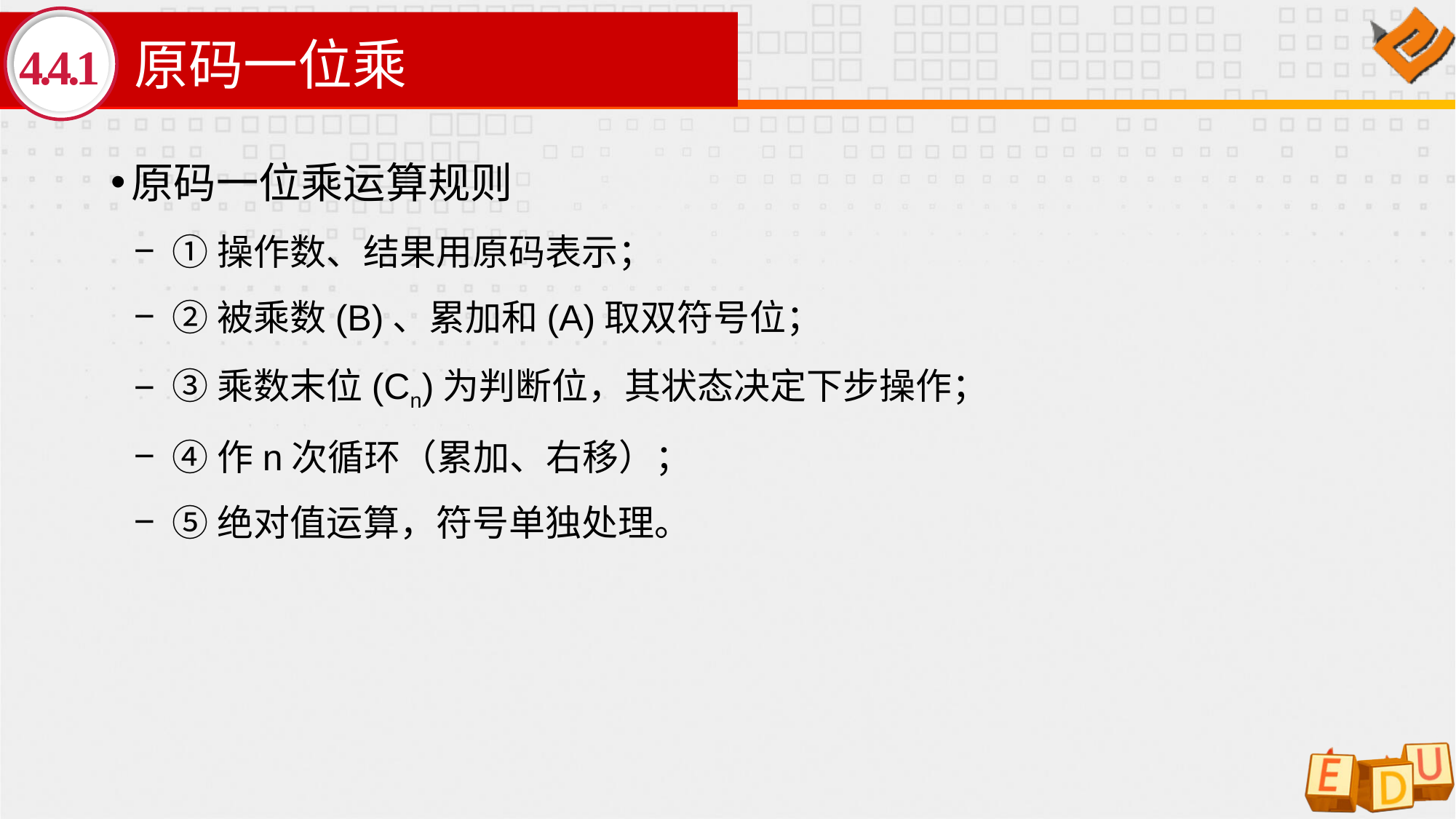

# 原码一位乘
4.4.1
原码一位乘运算规则
①操作数、结果用原码表示；
②被乘数(B)、累加和(A)取双符号位；
③乘数末位(Cn)为判断位，其状态决定下步操作；
④作n次循环（累加、右移）；
⑤绝对值运算，符号单独处理。